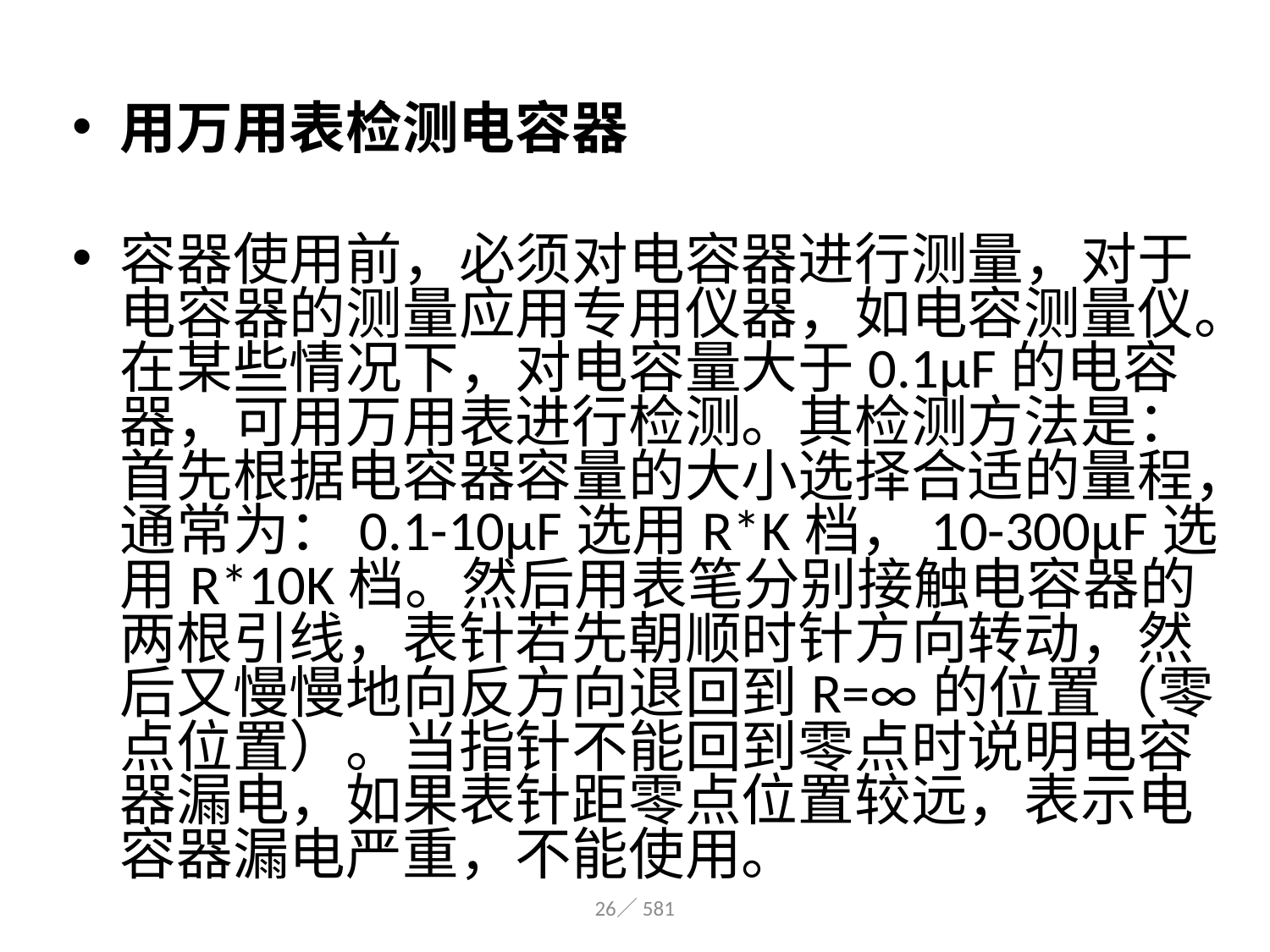

用万用表检测电容器

容器使用前，必须对电容器进行测量，对于电容器的测量应用专用仪器，如电容测量仪。在某些情况下，对电容量大于0.1μF的电容器，可用万用表进行检测。其检测方法是：首先根据电容器容量的大小选择合适的量程，通常为：0.1-10μF选用R*K档，10-300μF选用R*10K档。然后用表笔分别接触电容器的两根引线，表针若先朝顺时针方向转动，然后又慢慢地向反方向退回到R=∞的位置（零点位置）。当指针不能回到零点时说明电容器漏电，如果表针距零点位置较远，表示电容器漏电严重，不能使用。
26／581